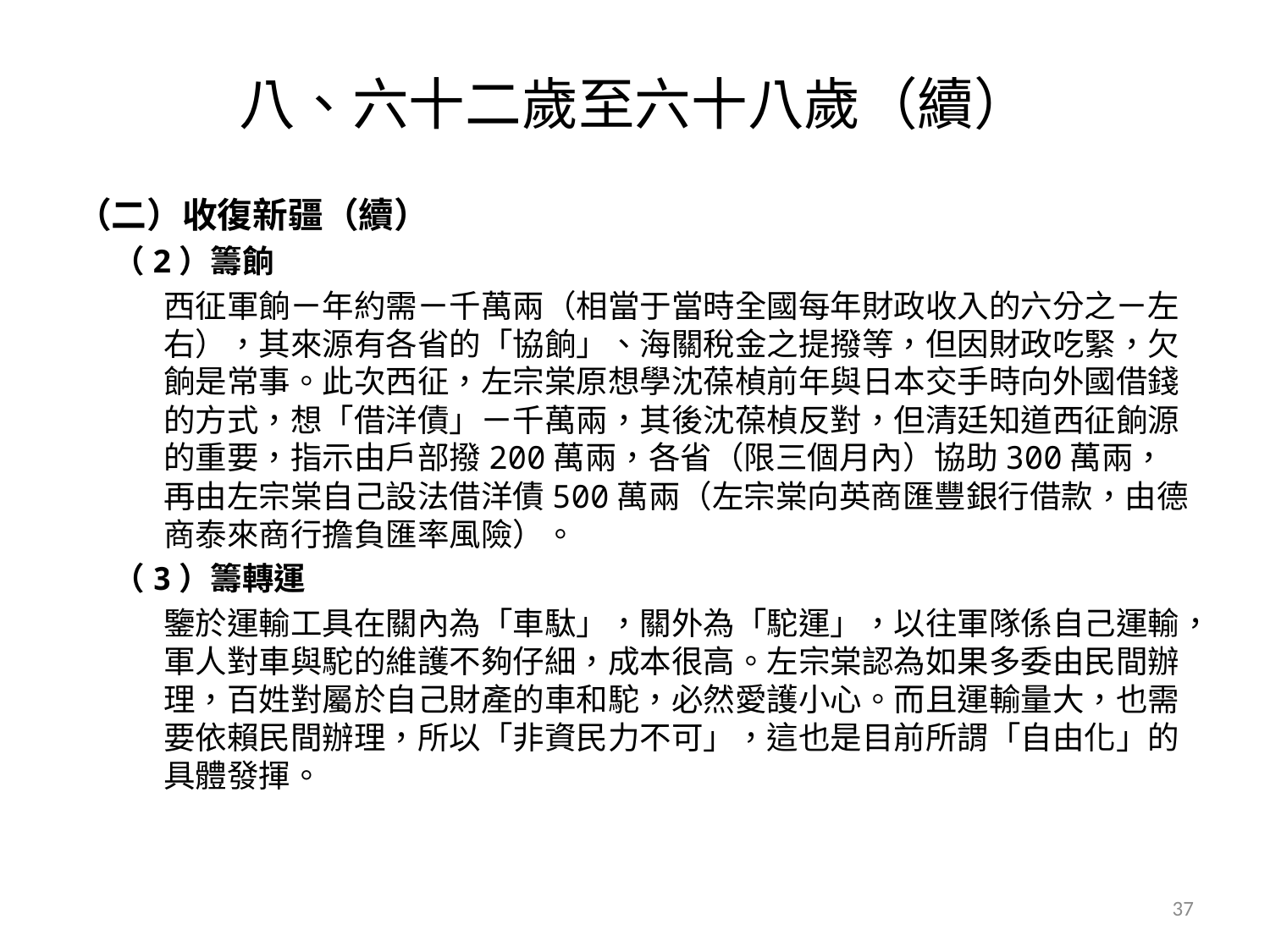

# 八、六十二歲至六十八歲（續）
（二）收復新疆（續）
（2）籌餉
西征軍餉ㄧ年約需ㄧ千萬兩（相當于當時全國每年財政收入的六分之ㄧ左右），其來源有各省的「協餉」、海關稅金之提撥等，但因財政吃緊，欠餉是常事。此次西征，左宗棠原想學沈葆楨前年與日本交手時向外國借錢的方式，想「借洋債」ㄧ千萬兩，其後沈葆楨反對，但清廷知道西征餉源的重要，指示由戶部撥200萬兩，各省（限三個月內）協助300萬兩，再由左宗棠自己設法借洋債500萬兩（左宗棠向英商匯豐銀行借款，由德商泰來商行擔負匯率風險）。
（3）籌轉運
鑒於運輸工具在關內為「車駄」，關外為「駝運」，以往軍隊係自己運輸，軍人對車與駝的維護不夠仔細，成本很高。左宗棠認為如果多委由民間辦理，百姓對屬於自己財產的車和駝，必然愛護小心。而且運輸量大，也需要依賴民間辦理，所以「非資民力不可」，這也是目前所謂「自由化」的具體發揮。

37